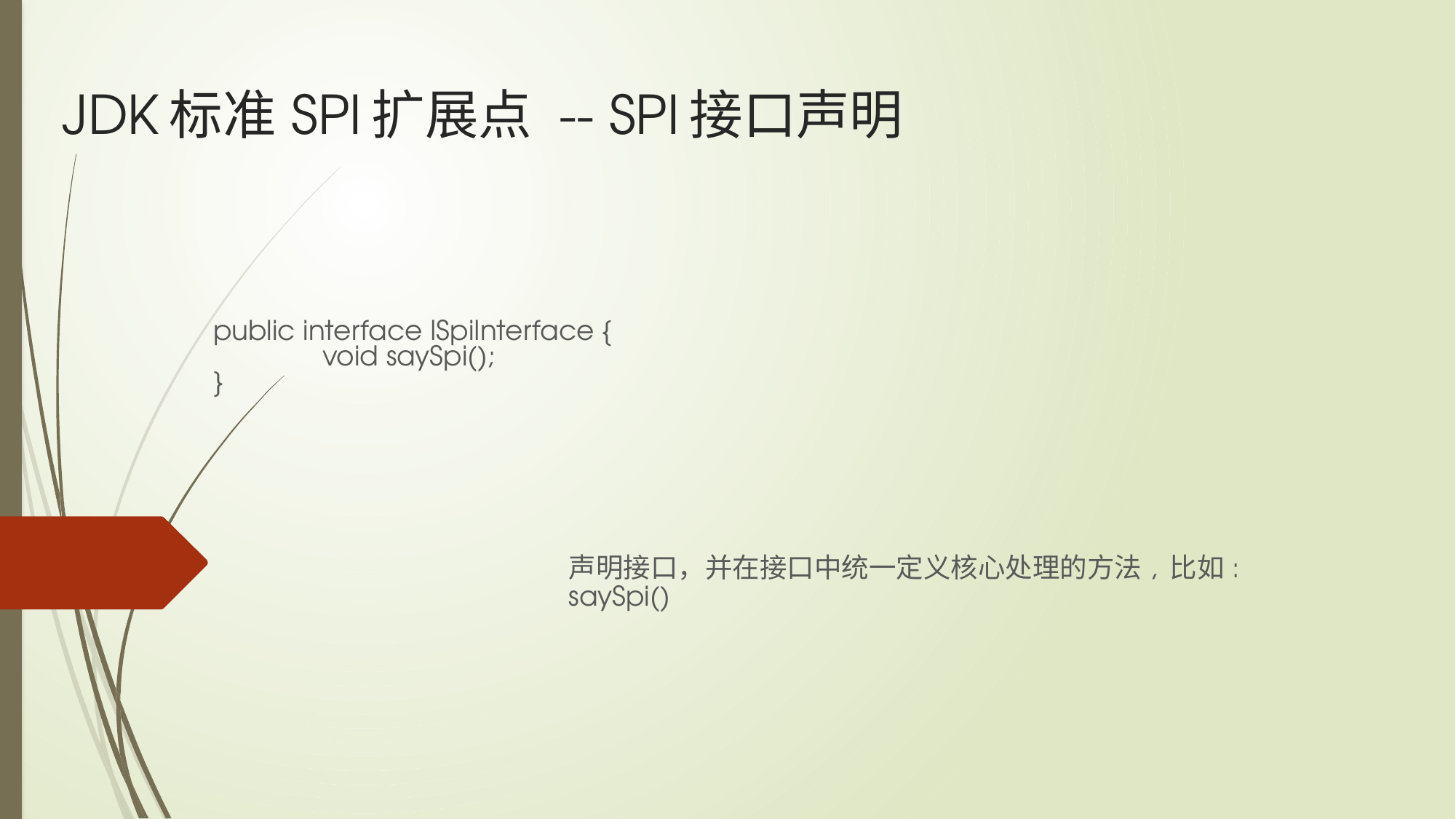

JDK标准SPI扩展点 -- SPI接口声明

# public interface ISpiInterface { void saySpi(); }
声明接口，并在接口中统一定义核心处理的方法, 比如: saySpi()